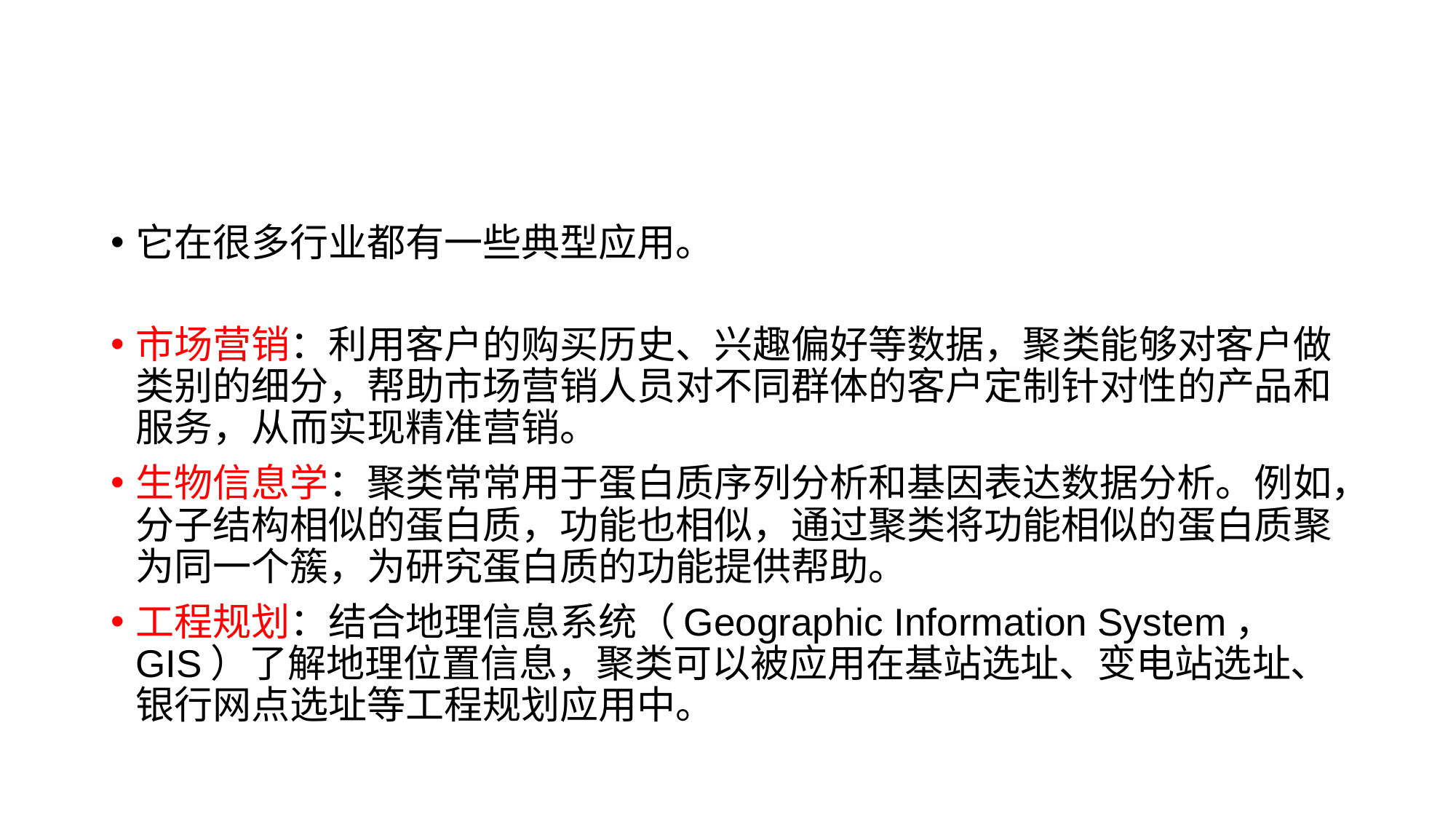

#
它在很多行业都有一些典型应用。
市场营销：利用客户的购买历史、兴趣偏好等数据，聚类能够对客户做类别的细分，帮助市场营销人员对不同群体的客户定制针对性的产品和服务，从而实现精准营销。
生物信息学：聚类常常用于蛋白质序列分析和基因表达数据分析。例如，分子结构相似的蛋白质，功能也相似，通过聚类将功能相似的蛋白质聚为同一个簇，为研究蛋白质的功能提供帮助。
工程规划：结合地理信息系统（Geographic Information System， GIS）了解地理位置信息，聚类可以被应用在基站选址、变电站选址、银行网点选址等工程规划应用中。